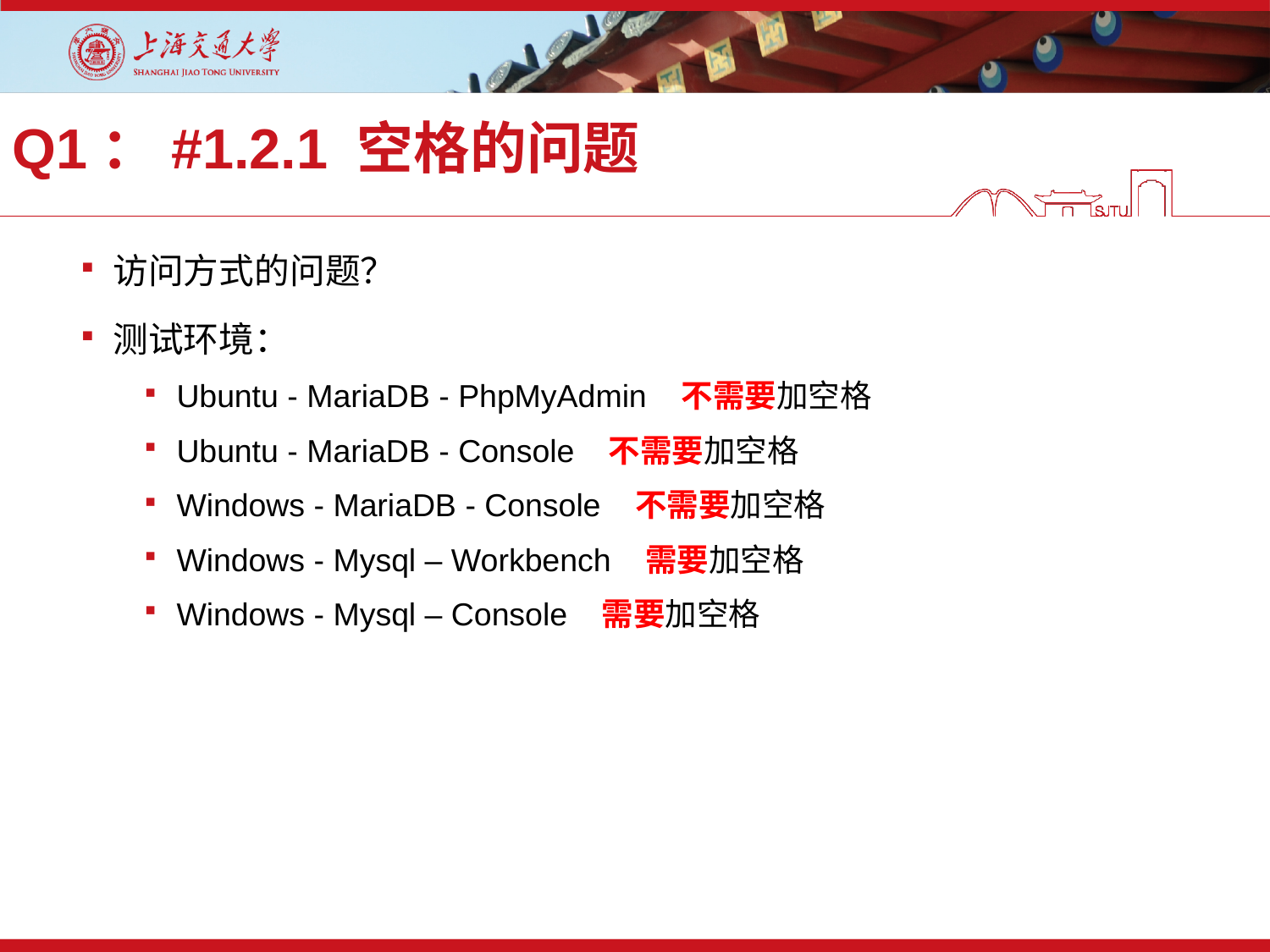

# Q1：#1.2.1 空格的问题
访问方式的问题？
测试环境：
Ubuntu - MariaDB - PhpMyAdmin   不需要加空格
Ubuntu - MariaDB - Console   不需要加空格
Windows - MariaDB - Console   不需要加空格
Windows - Mysql – Workbench   需要加空格
Windows - Mysql – Console   需要加空格